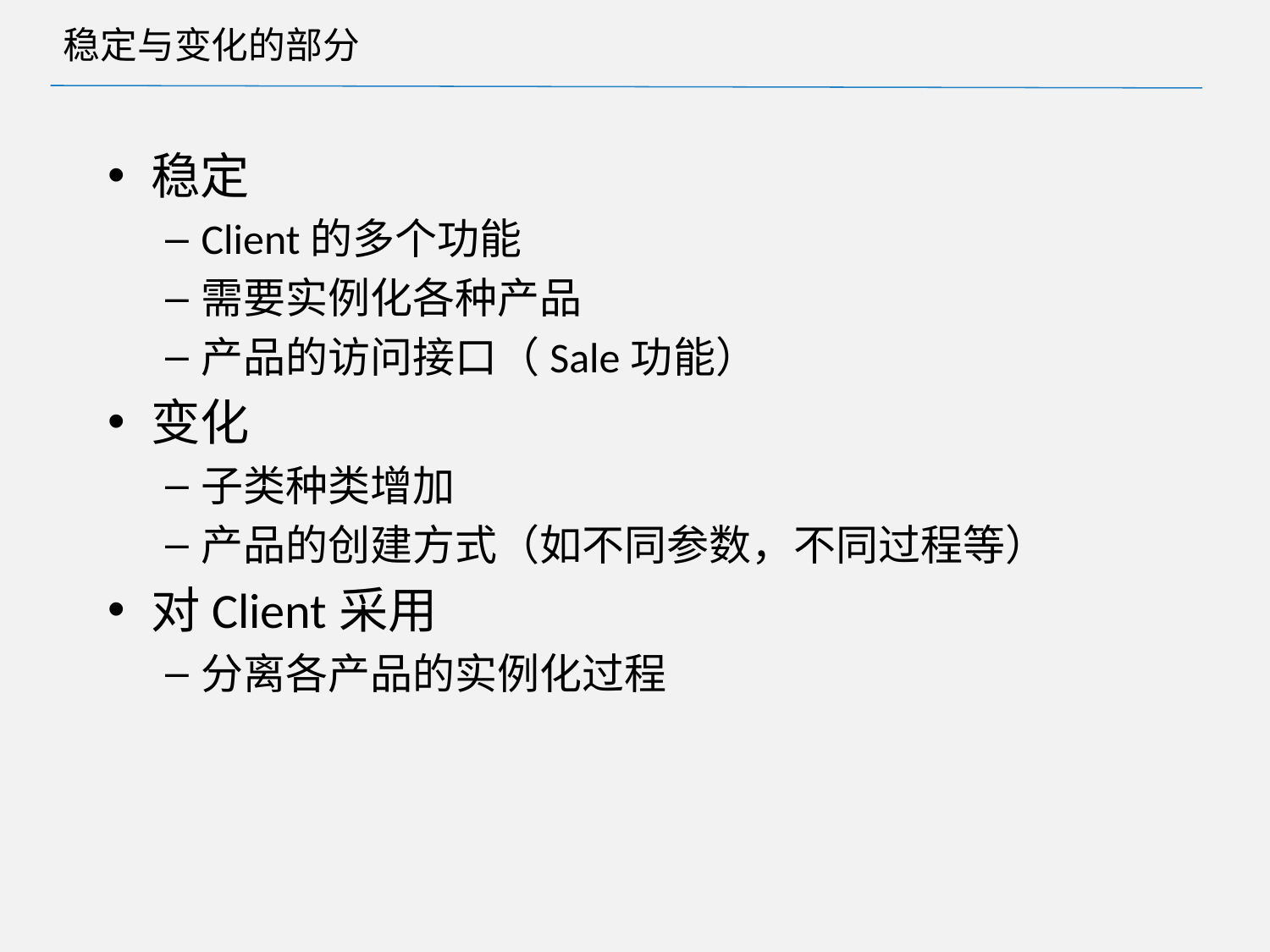

# 稳定与变化的部分
稳定
Client的多个功能
需要实例化各种产品
产品的访问接口（Sale功能）
变化
子类种类增加
产品的创建方式（如不同参数，不同过程等）
对Client采用
分离各产品的实例化过程